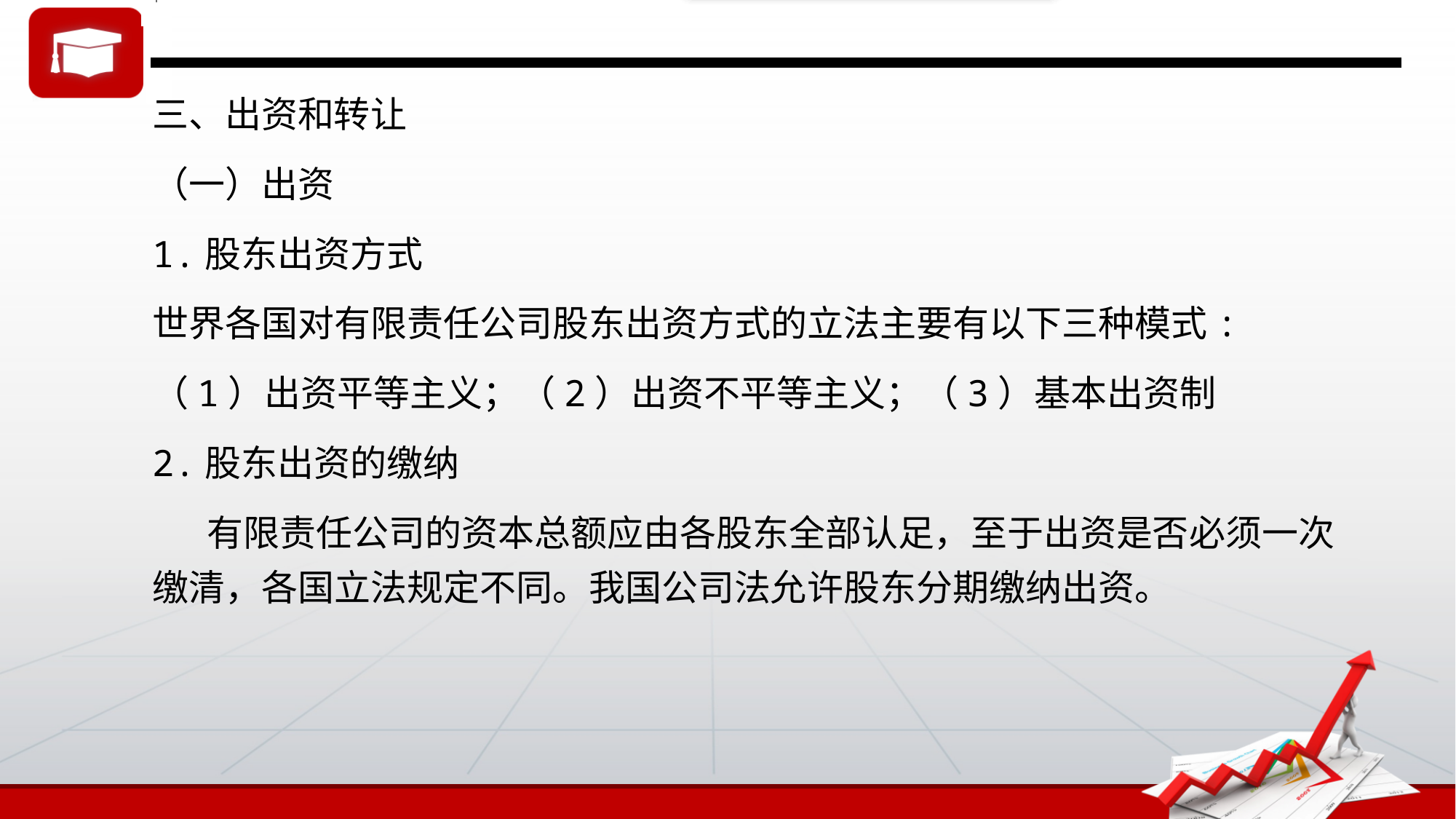

三、出资和转让
（一）出资
1.股东出资方式
世界各国对有限责任公司股东出资方式的立法主要有以下三种模式:
（1）出资平等主义；（2）出资不平等主义；（3）基本出资制
2.股东出资的缴纳
有限责任公司的资本总额应由各股东全部认足，至于出资是否必须一次缴清，各国立法规定不同。我国公司法允许股东分期缴纳出资。